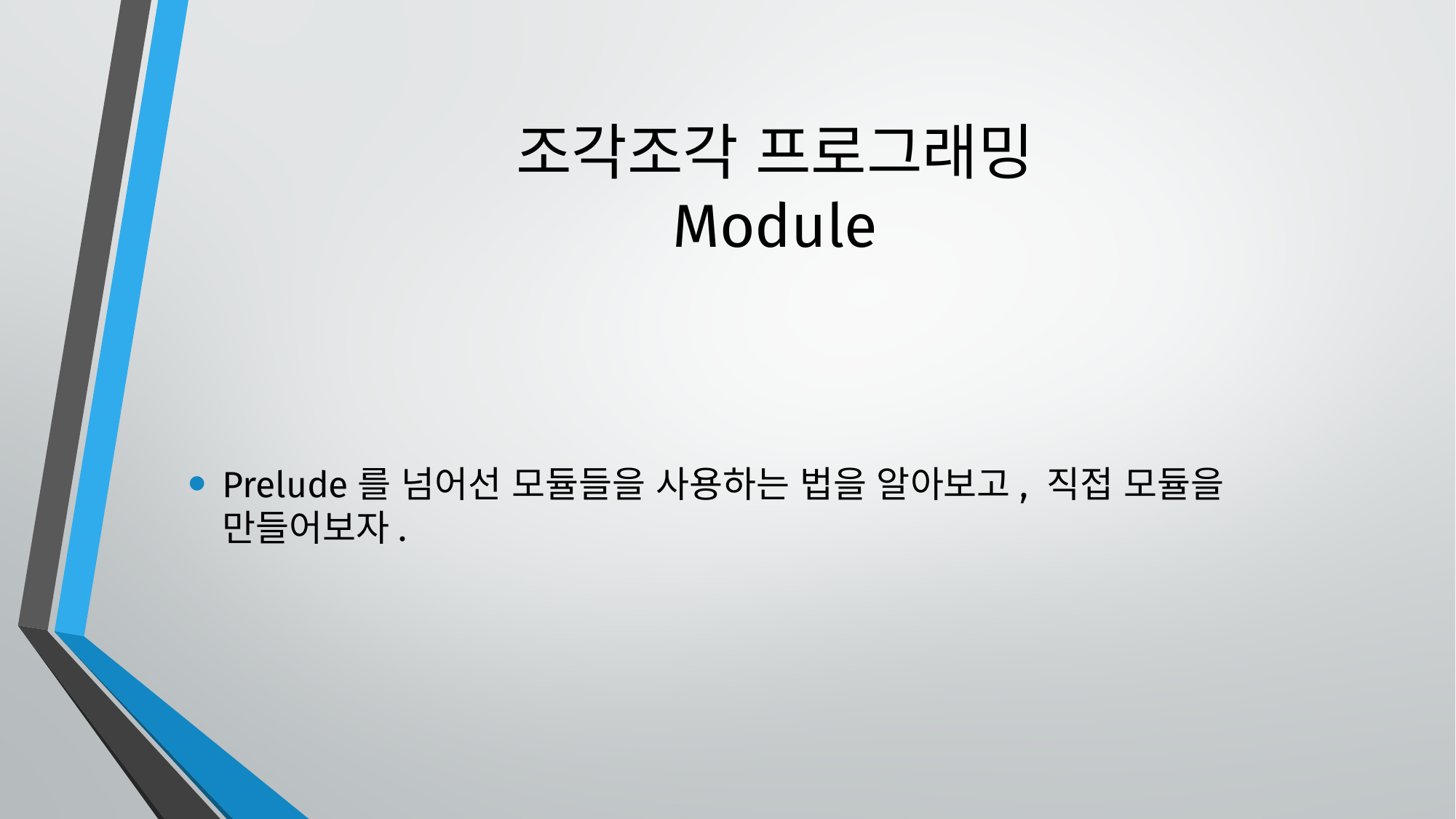

# 조각조각 프로그래밍 Module
Prelude를 넘어선 모듈들을 사용하는 법을 알아보고, 직접 모듈을 만들어보자.